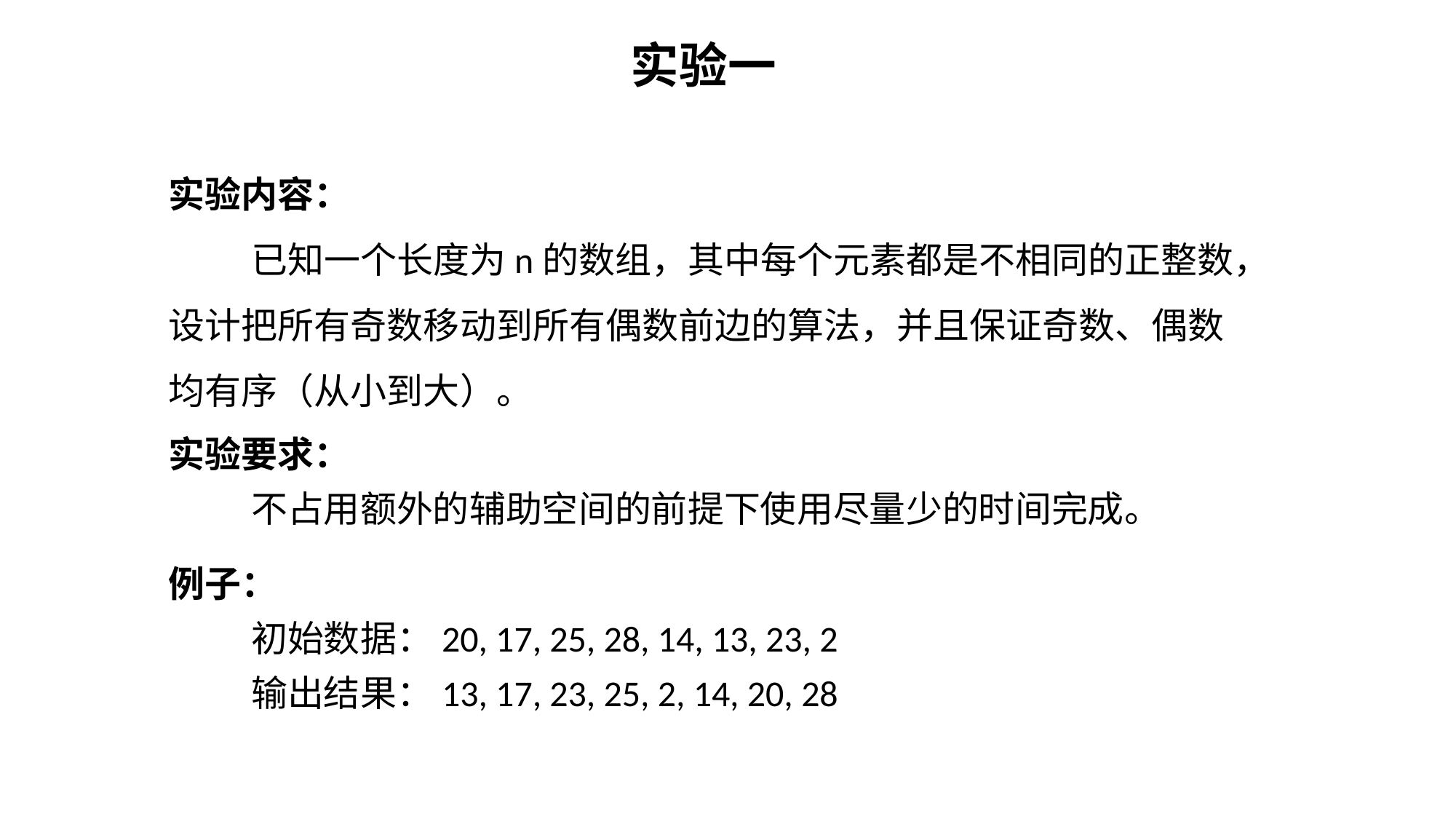

# 实验一
实验内容：
         已知一个长度为n的数组，其中每个元素都是不相同的正整数，设计把所有奇数移动到所有偶数前边的算法，并且保证奇数、偶数均有序（从小到大）。

实验要求：
         不占用额外的辅助空间的前提下使用尽量少的时间完成。
例子：
         初始数据：20, 17, 25, 28, 14, 13, 23, 2
         输出结果：13, 17, 23, 25, 2, 14, 20, 28